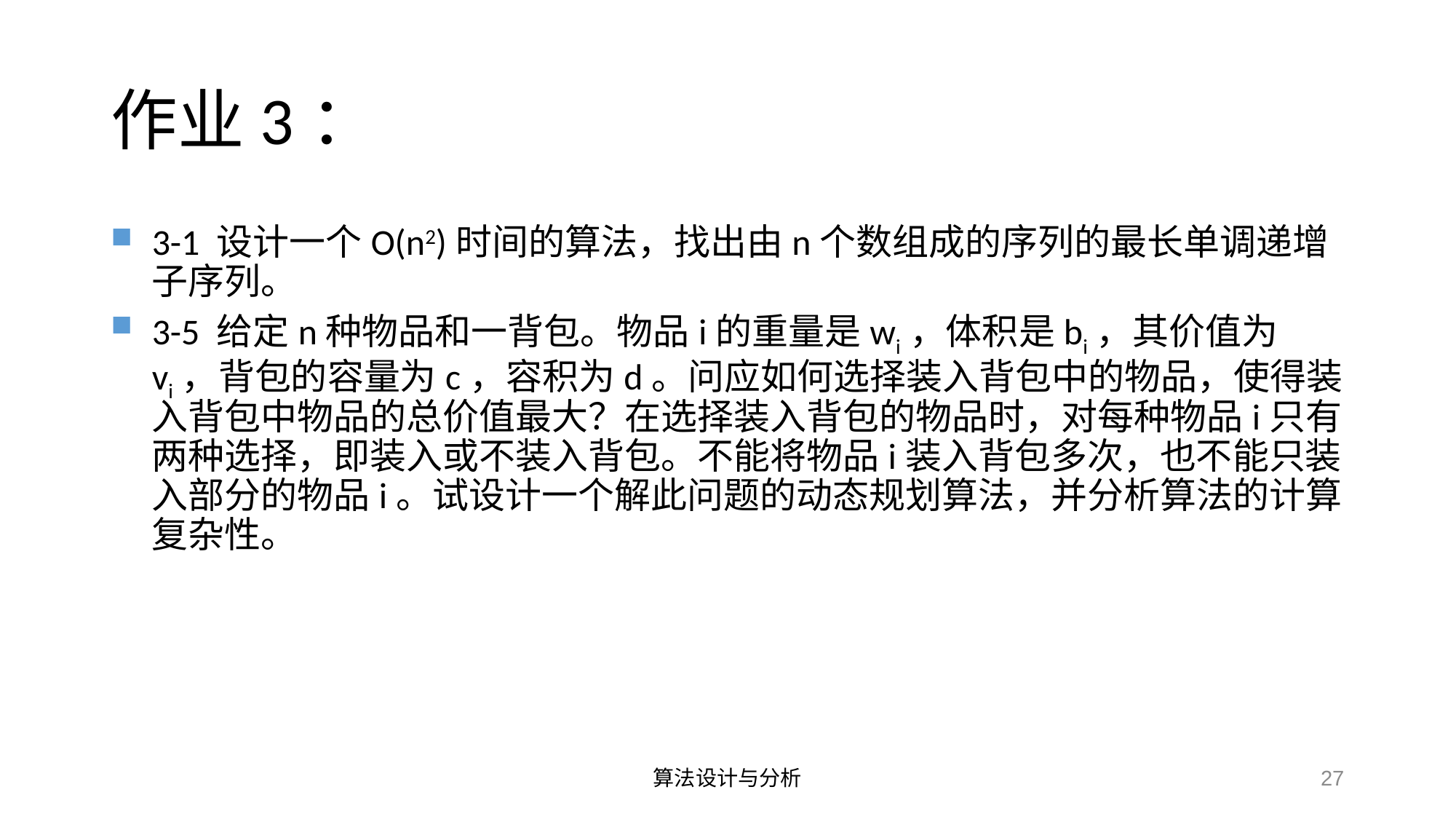

# 作业3：
3-1 设计一个O(n2)时间的算法，找出由n个数组成的序列的最长单调递增子序列。
3-5 给定n种物品和一背包。物品i的重量是wi，体积是bi，其价值为vi，背包的容量为c，容积为d。问应如何选择装入背包中的物品，使得装入背包中物品的总价值最大？在选择装入背包的物品时，对每种物品i只有两种选择，即装入或不装入背包。不能将物品i装入背包多次，也不能只装入部分的物品i。试设计一个解此问题的动态规划算法，并分析算法的计算复杂性。

算法设计与分析
27